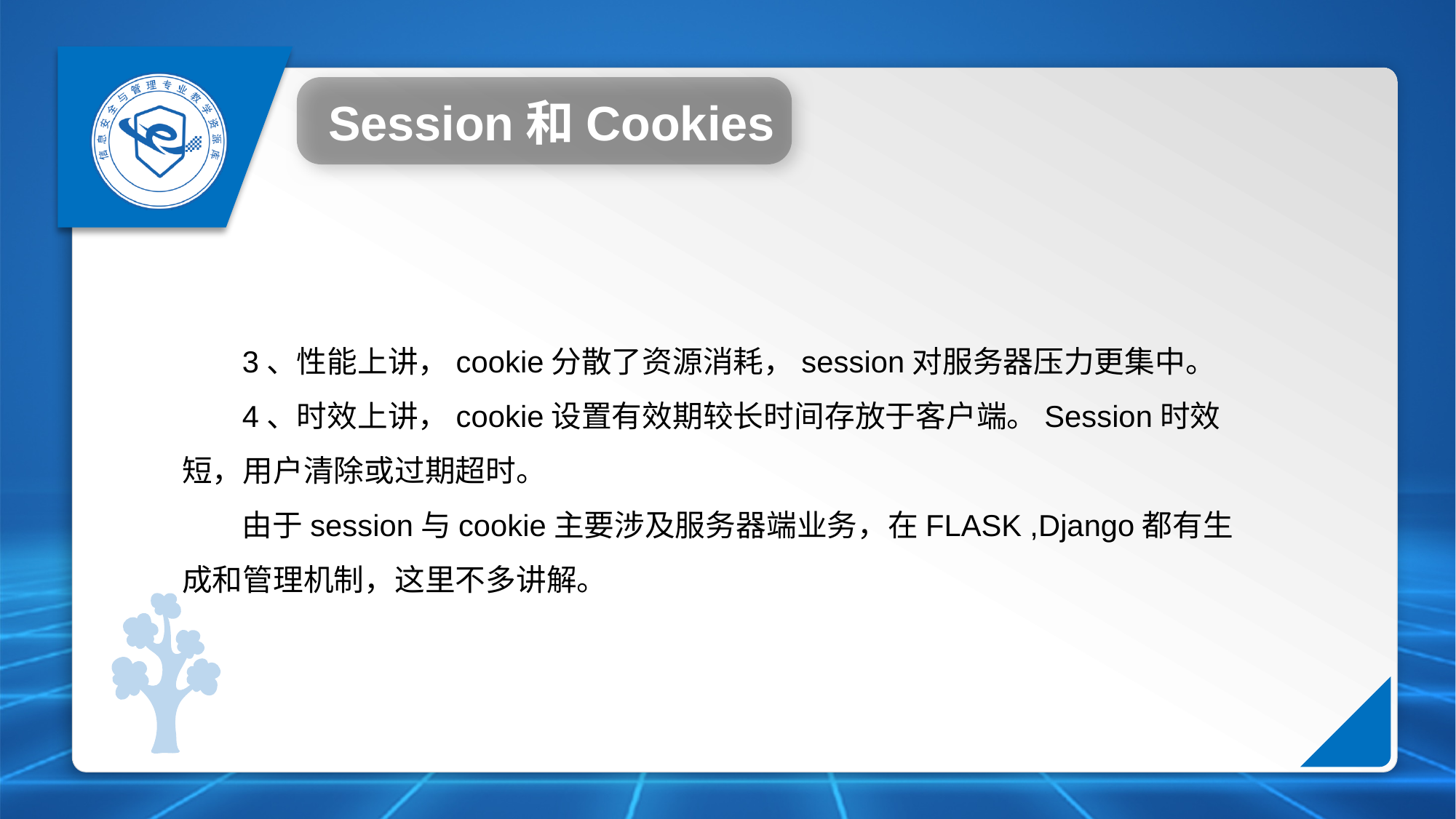

Session和Cookies
3、性能上讲，cookie分散了资源消耗，session对服务器压力更集中。
4、时效上讲，cookie设置有效期较长时间存放于客户端。Session时效短，用户清除或过期超时。
由于session与cookie主要涉及服务器端业务，在FLASK ,Django都有生成和管理机制，这里不多讲解。